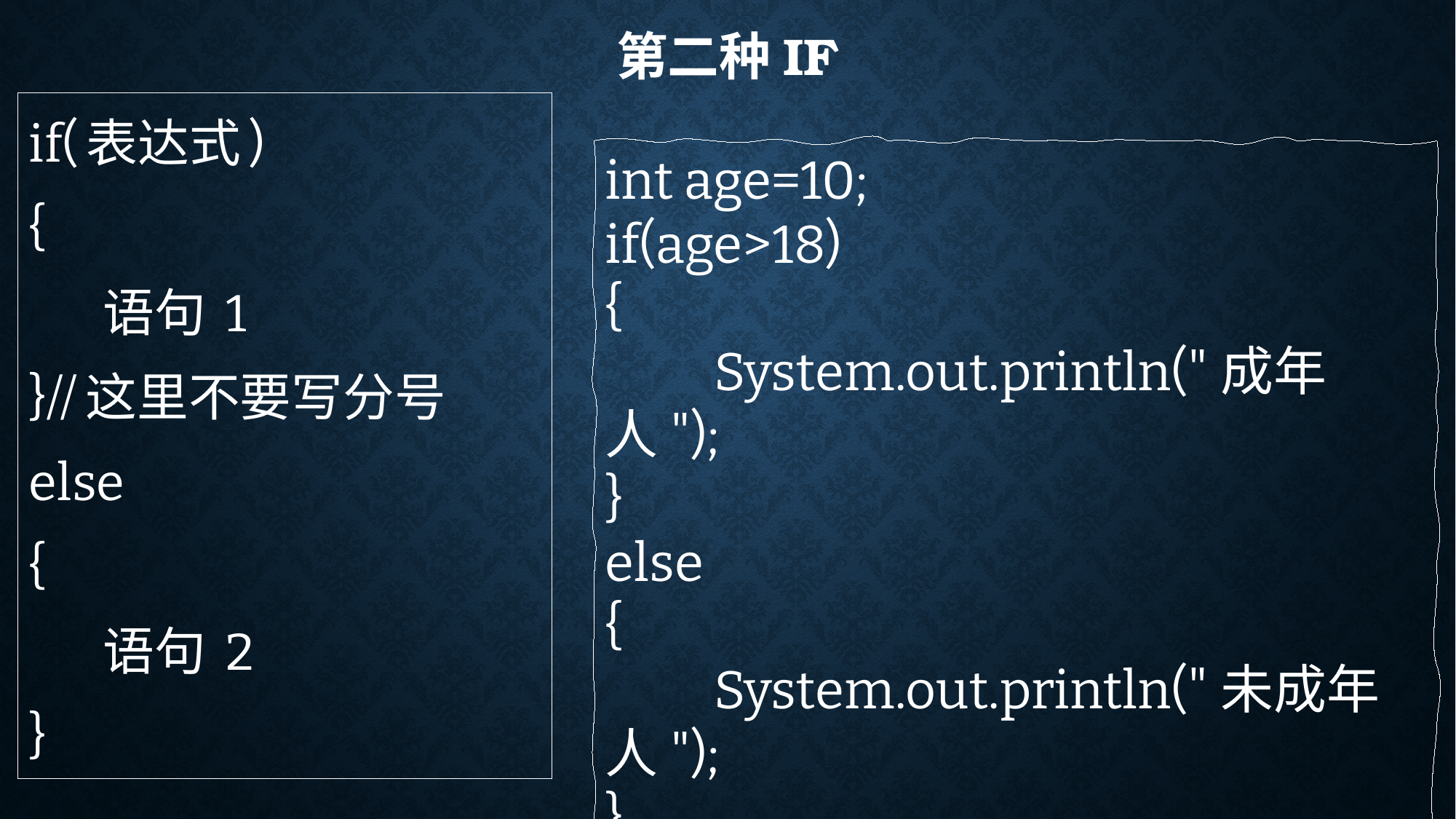

# 第二种if
if(表达式)
{
	语句 1
}//这里不要写分号
else
{
	语句 2
}
int age=10;
if(age>18)
{
	System.out.println("成年人");
}
else
{
	System.out.println("未成年人");
}